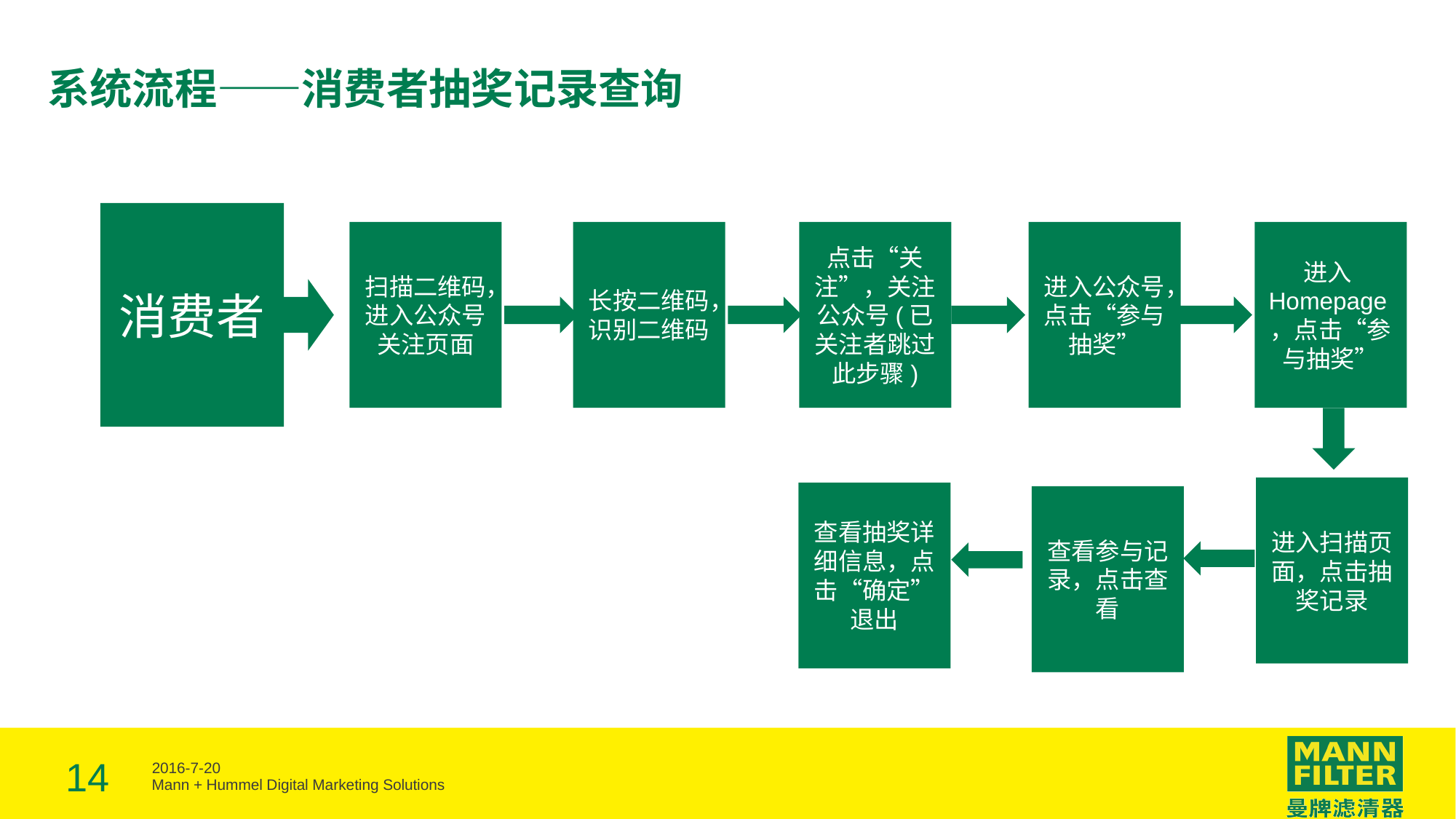

# 系统流程——消费者抽奖记录查询
消费者

扫描二维码，进入公众号关注页面
长按二维码，识别二维码
进入公众号，点击“参与抽奖”
进入Homepage，点击“参与抽奖”

点击“关注”，关注公众号(已关注者跳过此步骤)

进入扫描页面，点击抽奖记录
查看参与记录，点击查看

查看抽奖详细信息，点击“确定”退出